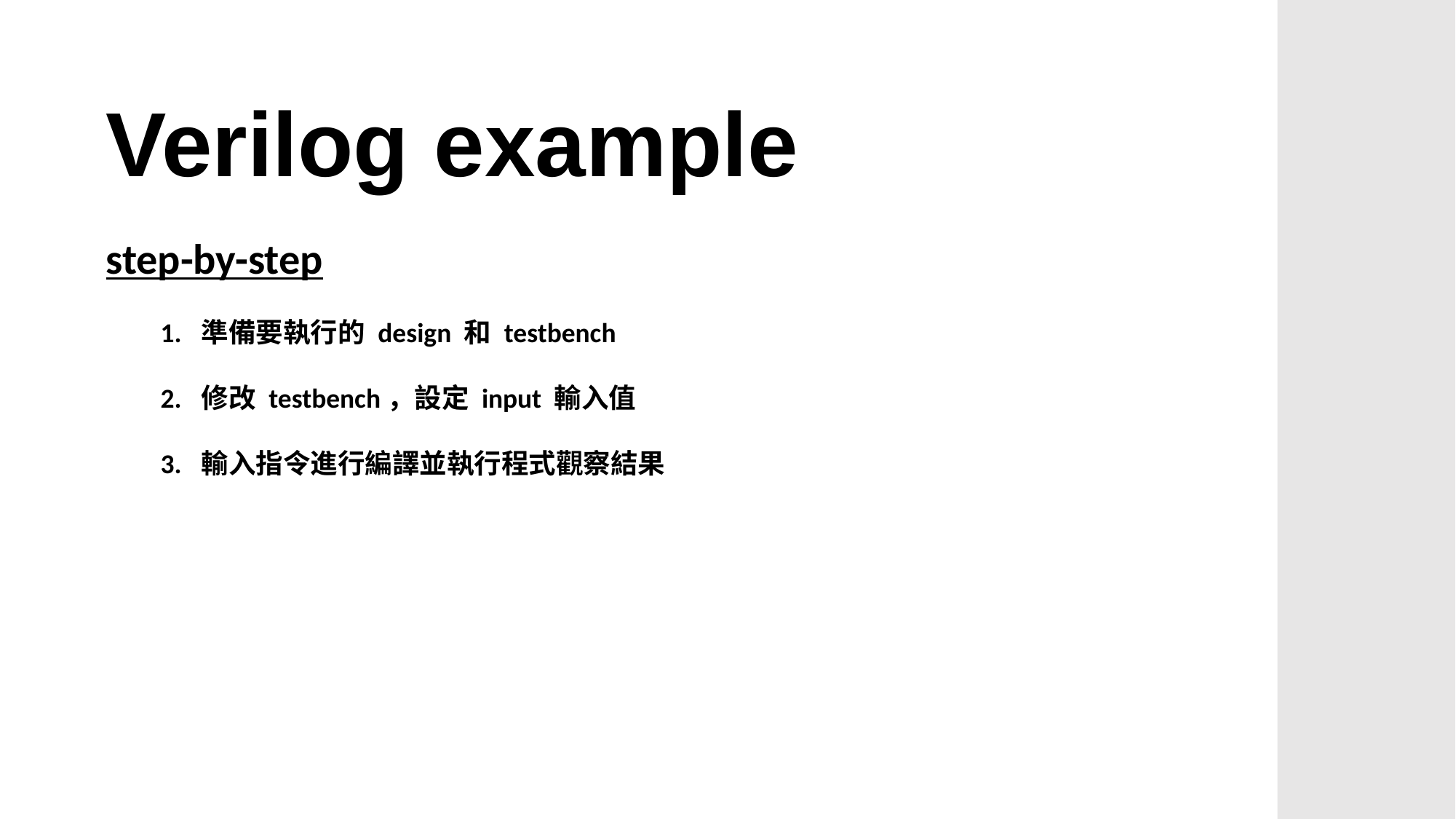

Verilog example
step-by-step

準備要執行的 design 和 testbench

修改 testbench，設定 input 輸入值

輸入指令進行編譯並執行程式觀察結果